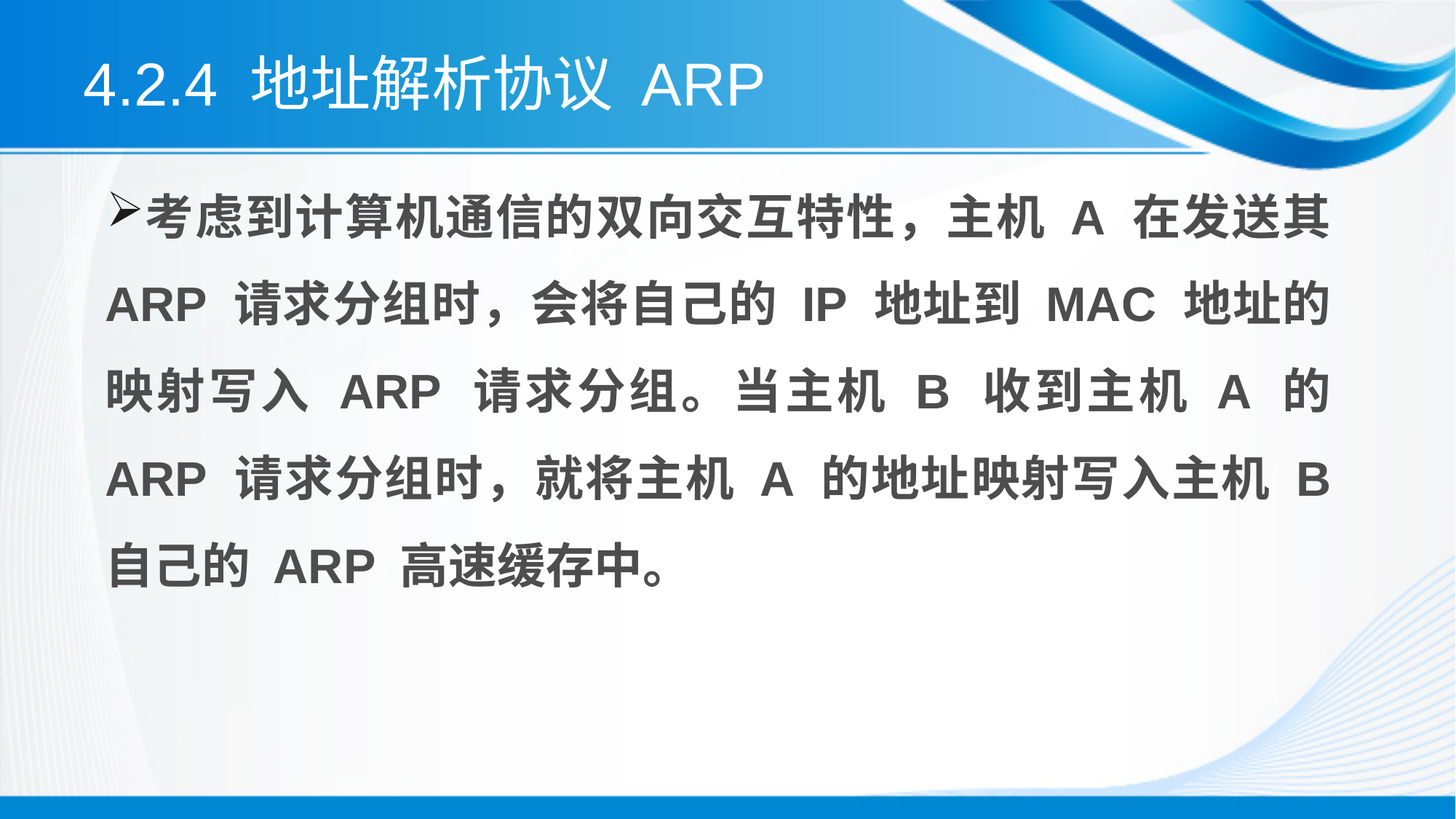

# 4.2.4 地址解析协议 ARP
考虑到计算机通信的双向交互特性，主机 A 在发送其 ARP 请求分组时，会将自己的 IP 地址到 MAC 地址的映射写入 ARP 请求分组。当主机 B 收到主机 A 的 ARP 请求分组时，就将主机 A 的地址映射写入主机 B 自己的 ARP 高速缓存中。